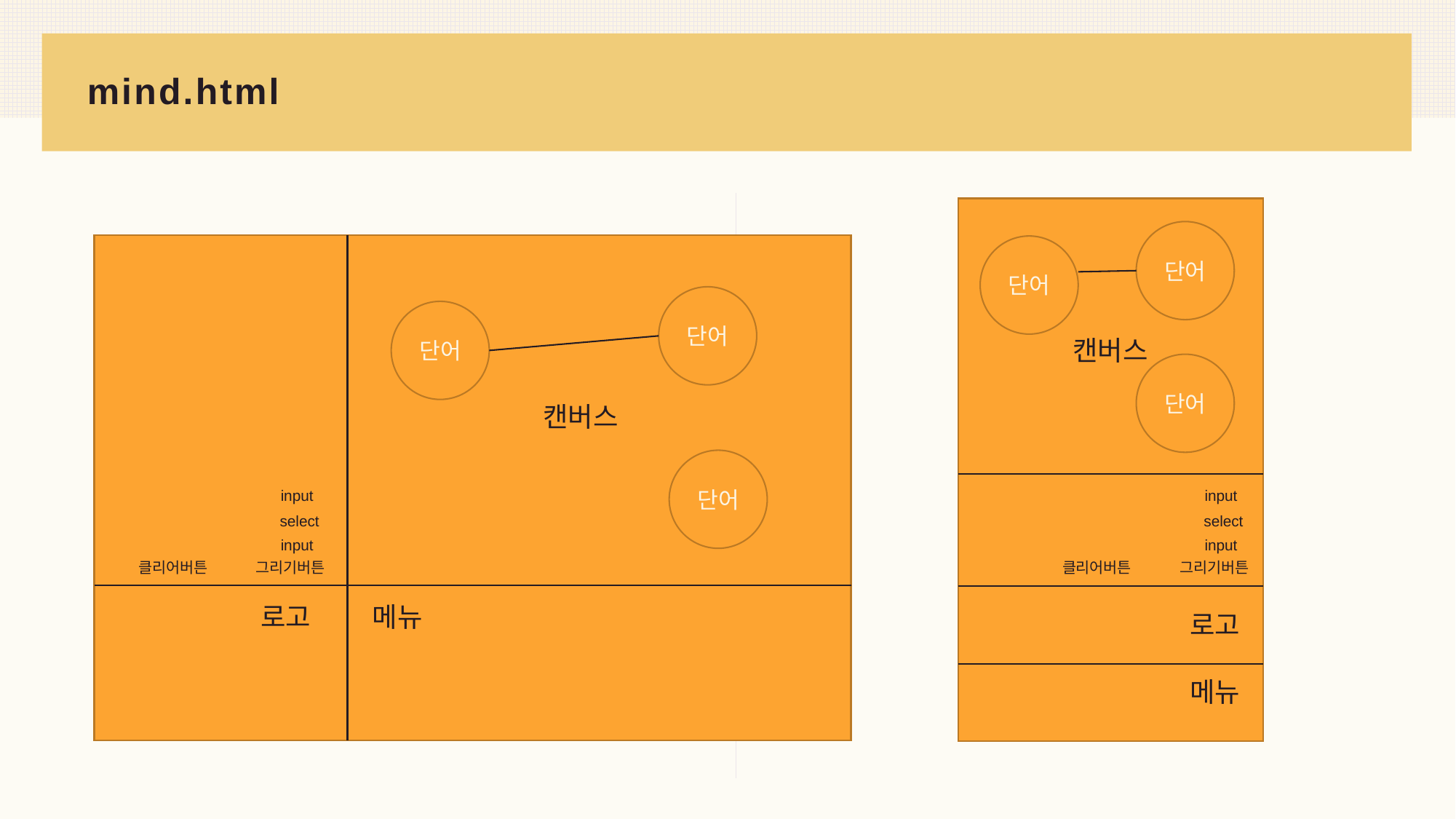

# mind.html

단어

단어
단어
단어
캔버스
단어
캔버스
단어
input
input
select
select
input
input
그리기버튼
그리기버튼
클리어버튼
클리어버튼
로고
메뉴
로고
메뉴